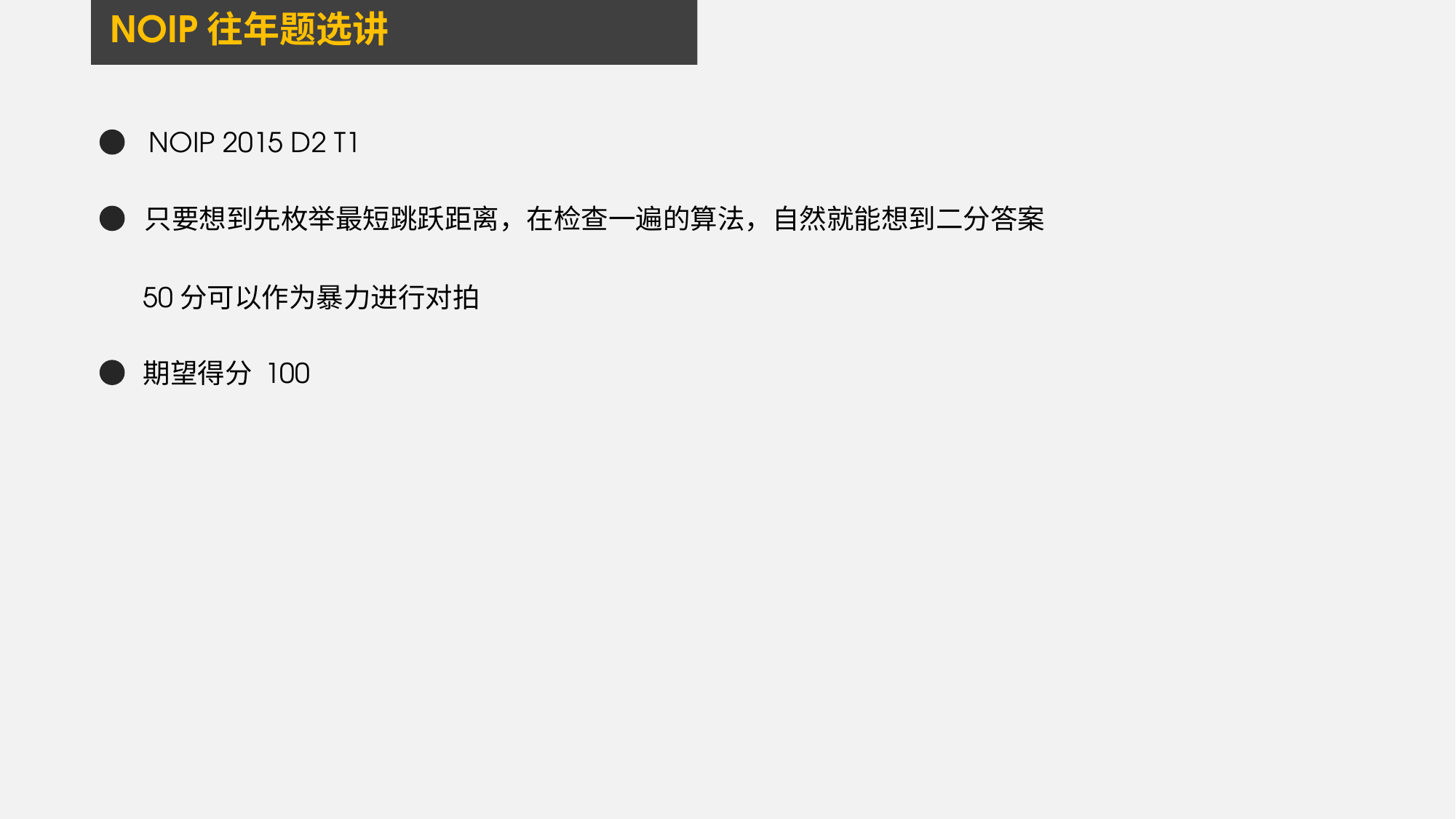

NOIP往年题选讲
NOIP 2015 D2 T1

只要想到先枚举最短跳跃距离，在检查一遍的算法，自然就能想到二分答案

50分可以作为暴力进行对拍
期望得分 100